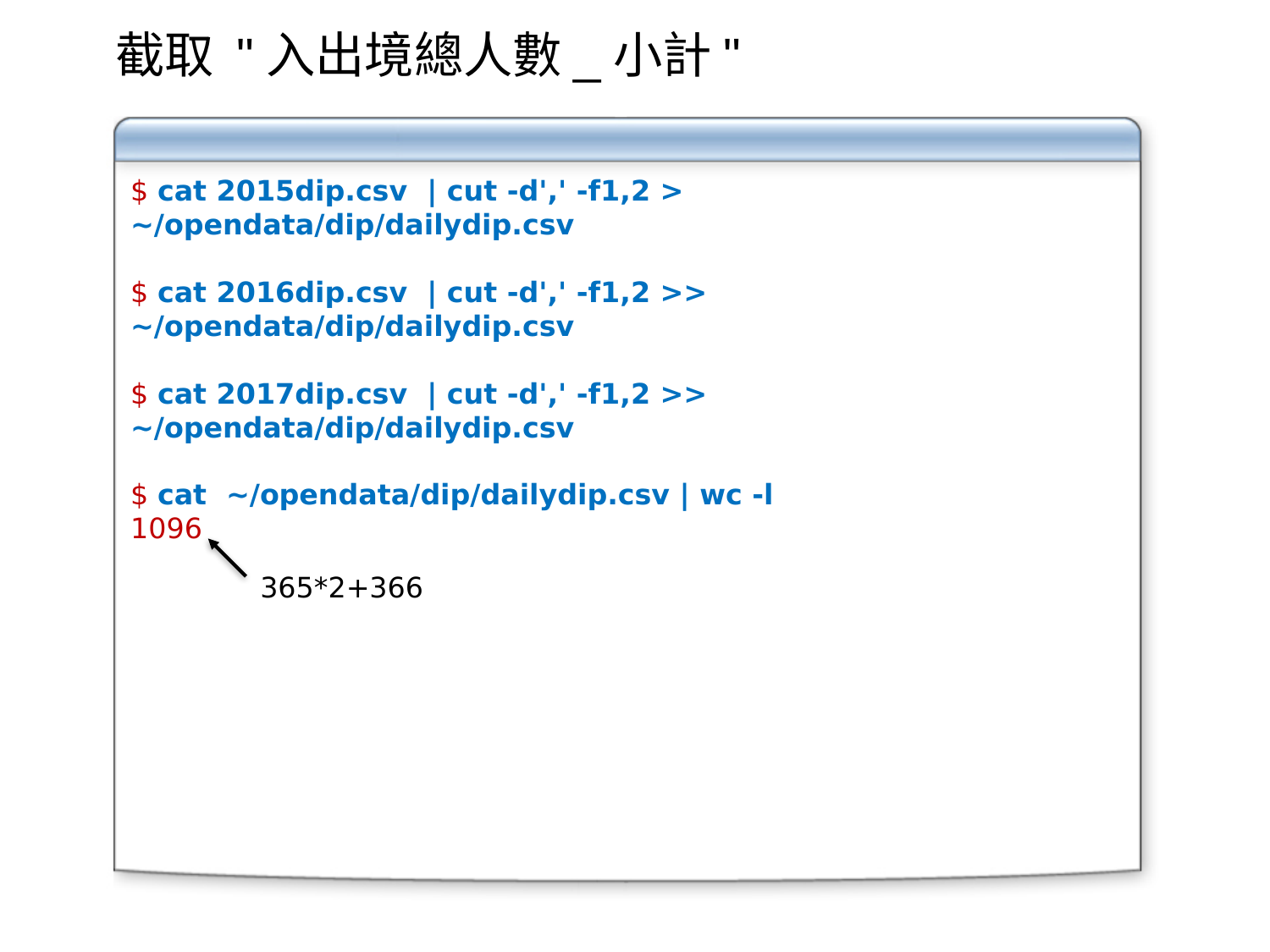

# 截取 "入出境總人數_小計"
$ cat 2015dip.csv  | cut -d',' -f1,2 > ~/opendata/dip/dailydip.csv

$ cat 2016dip.csv  | cut -d',' -f1,2 >> ~/opendata/dip/dailydip.csv

$ cat 2017dip.csv  | cut -d',' -f1,2 >> ~/opendata/dip/dailydip.csv

$ cat  ~/opendata/dip/dailydip.csv | wc -l
1096

365*2+366